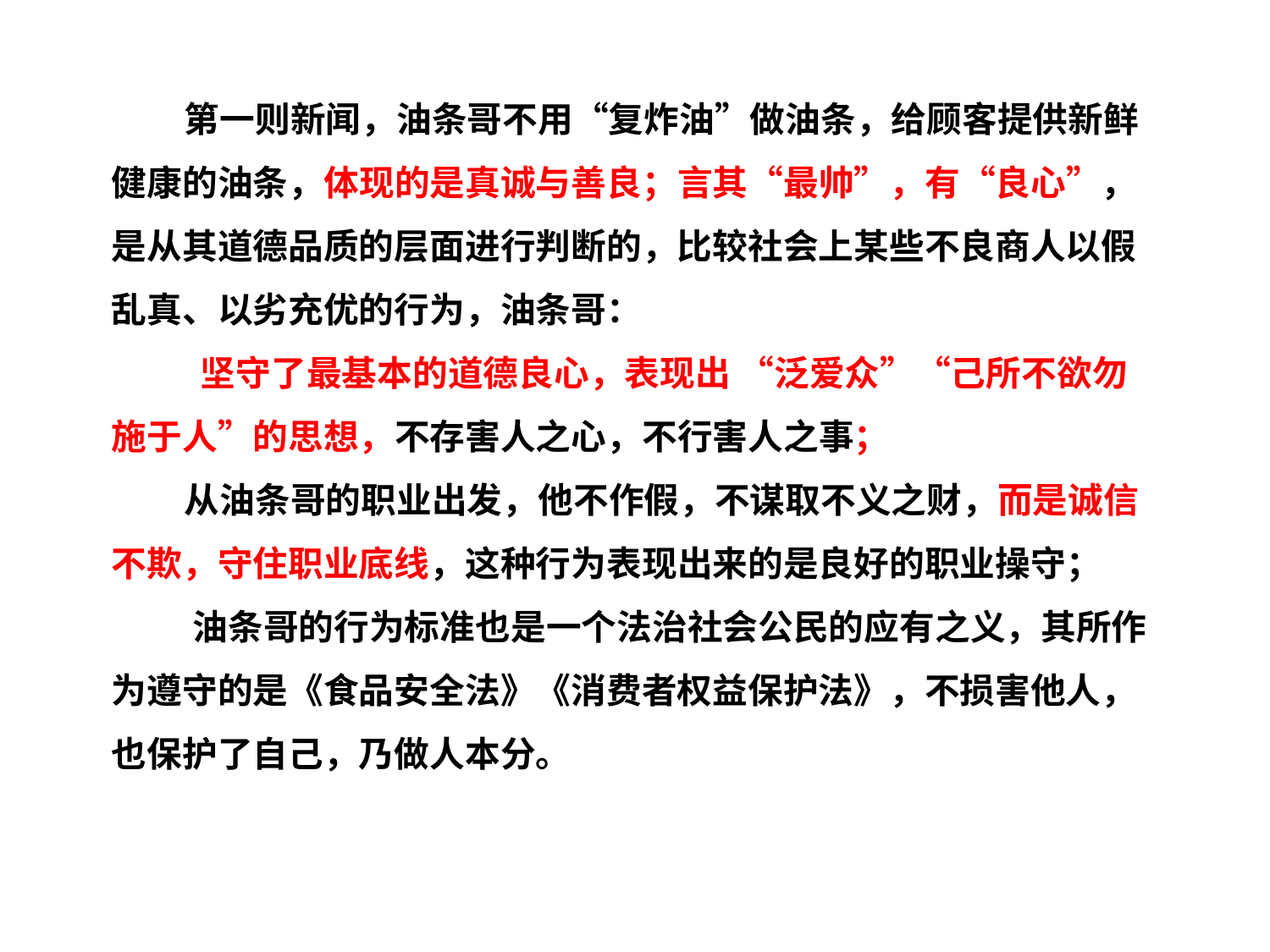

第一则新闻，油条哥不用“复炸油”做油条，给顾客提供新鲜健康的油条，体现的是真诚与善良；言其“最帅”，有“良心”，是从其道德品质的层面进行判断的，比较社会上某些不良商人以假乱真、以劣充优的行为，油条哥：
          坚守了最基本的道德良心，表现出 “泛爱众”“己所不欲勿施于人”的思想，不存害人之心，不行害人之事；
        从油条哥的职业出发，他不作假，不谋取不义之财，而是诚信不欺，守住职业底线，这种行为表现出来的是良好的职业操守；
         油条哥的行为标准也是一个法治社会公民的应有之义，其所作为遵守的是《食品安全法》《消费者权益保护法》，不损害他人，也保护了自己，乃做人本分。